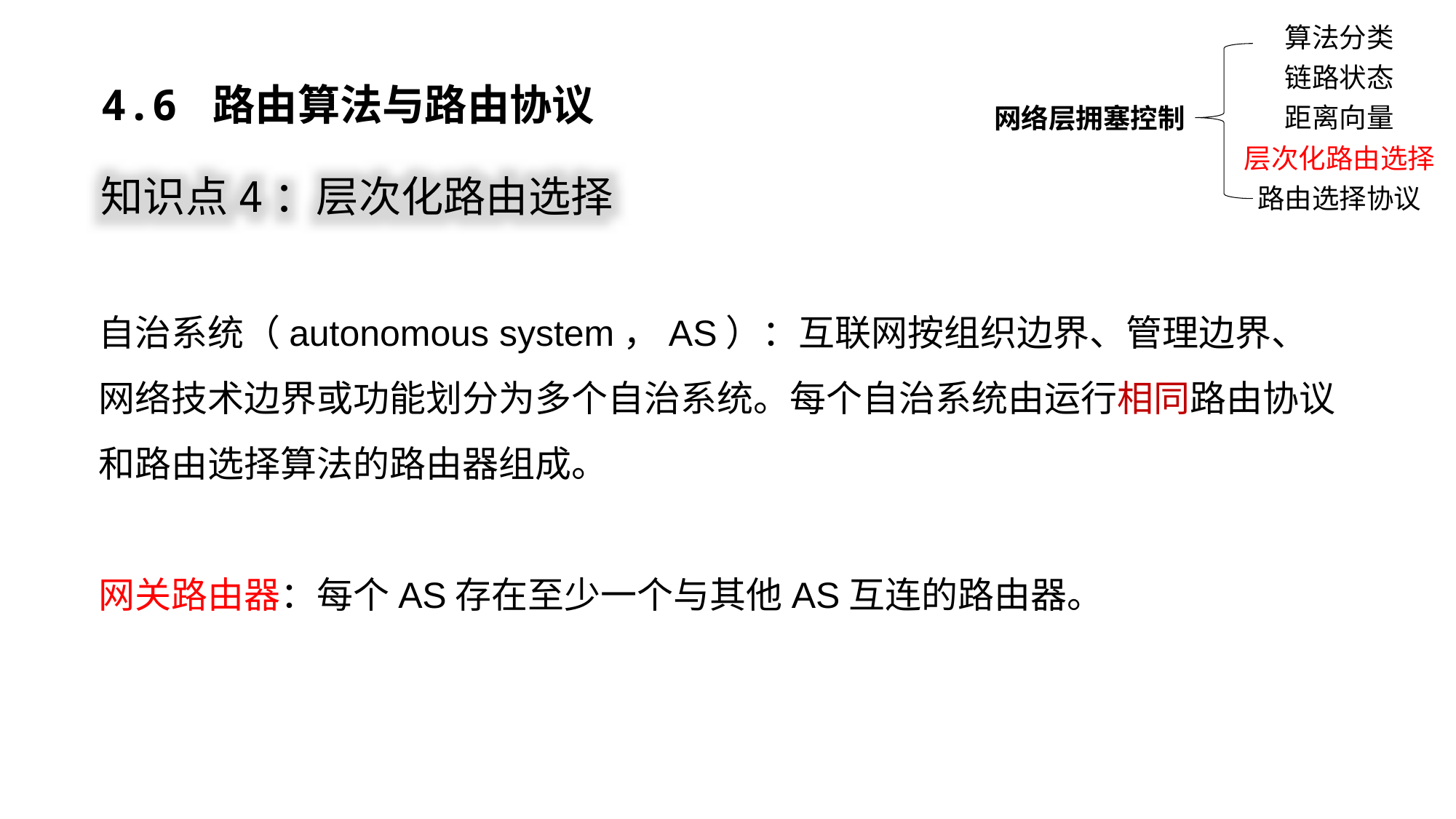

算法分类

链路状态
网络层拥塞控制
距离向量
层次化路由选择
路由选择协议
4.6 路由算法与路由协议
知识点4：层次化路由选择
自治系统（autonomous system，AS）：互联网按组织边界、管理边界、网络技术边界或功能划分为多个自治系统。每个自治系统由运行相同路由协议和路由选择算法的路由器组成。

网关路由器：每个AS存在至少一个与其他AS互连的路由器。